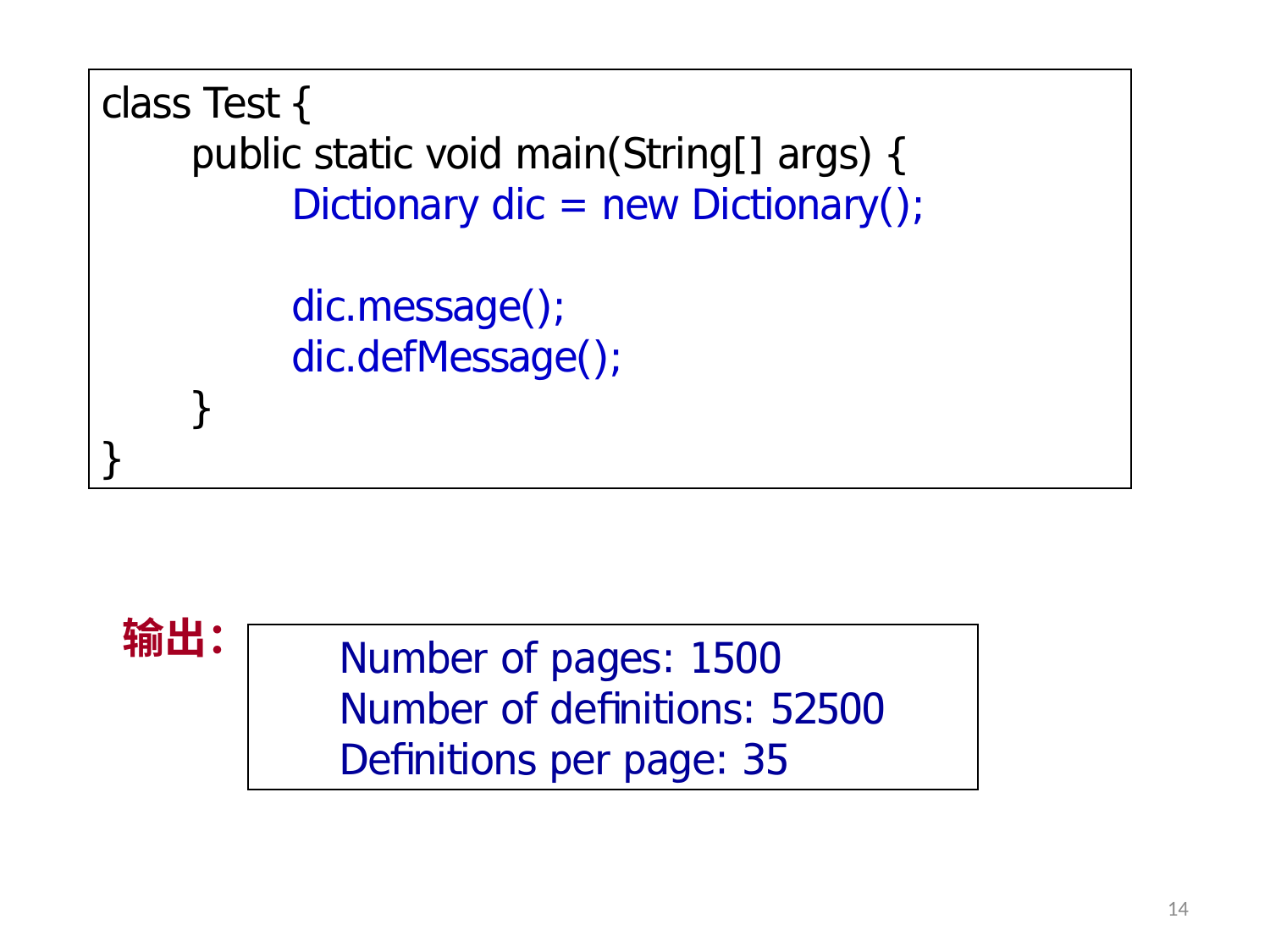

class Test {
  public static void main(String[] args) {
    	Dictionary dic = new Dictionary();

 	dic.message();
 	dic.defMessage();
  }
}
输出：

Number of pages: 1500
Number of definitions: 52500
Definitions per page: 35
14